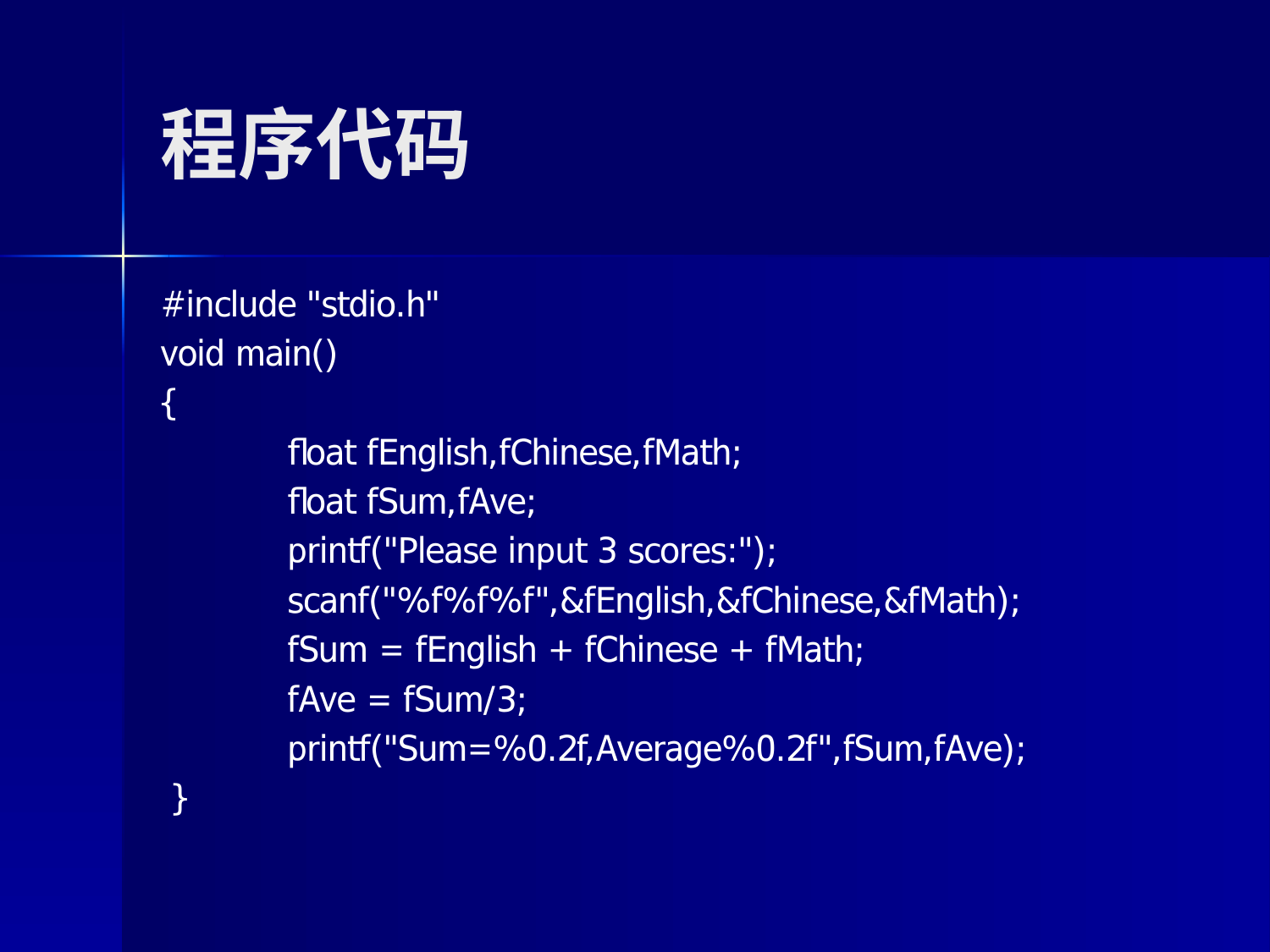

# 程序代码
#include "stdio.h"
void main()
{
	float fEnglish,fChinese,fMath;
	float fSum,fAve;
	printf("Please input 3 scores:");
	scanf("%f%f%f",&fEnglish,&fChinese,&fMath);
	fSum = fEnglish + fChinese + fMath;
	fAve = fSum/3;
	printf("Sum=%0.2f,Average%0.2f",fSum,fAve);
 }